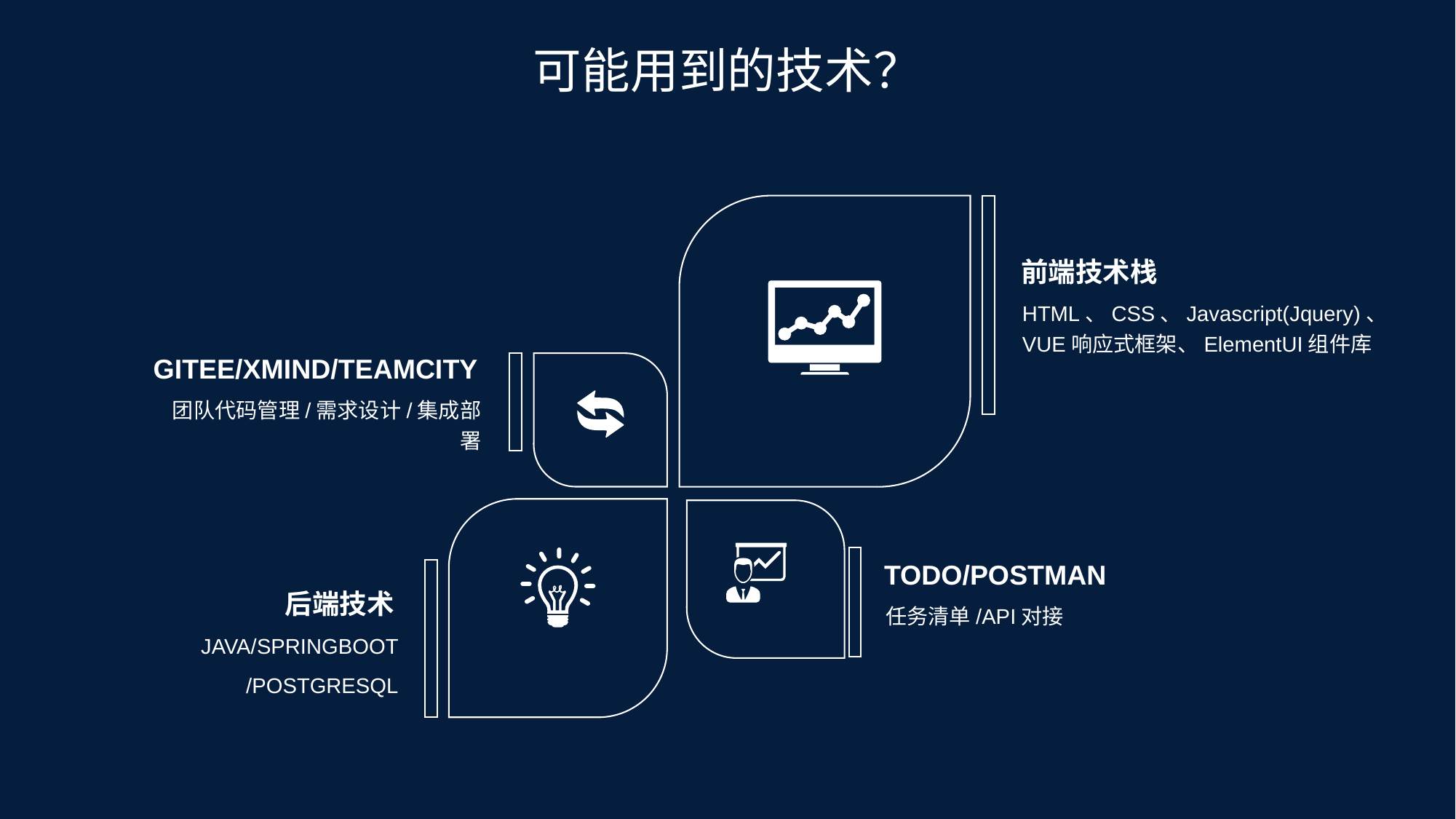

可能用到的技术？

前端技术栈

HTML、CSS、Javascript(Jquery)、VUE响应式框架、ElementUI组件库

GITEE/XMIND/TEAMCITY

团队代码管理/需求设计/集成部署

TODO/POSTMAN

后端技术

任务清单/API对接

JAVA/SPRINGBOOT
/POSTGRESQL